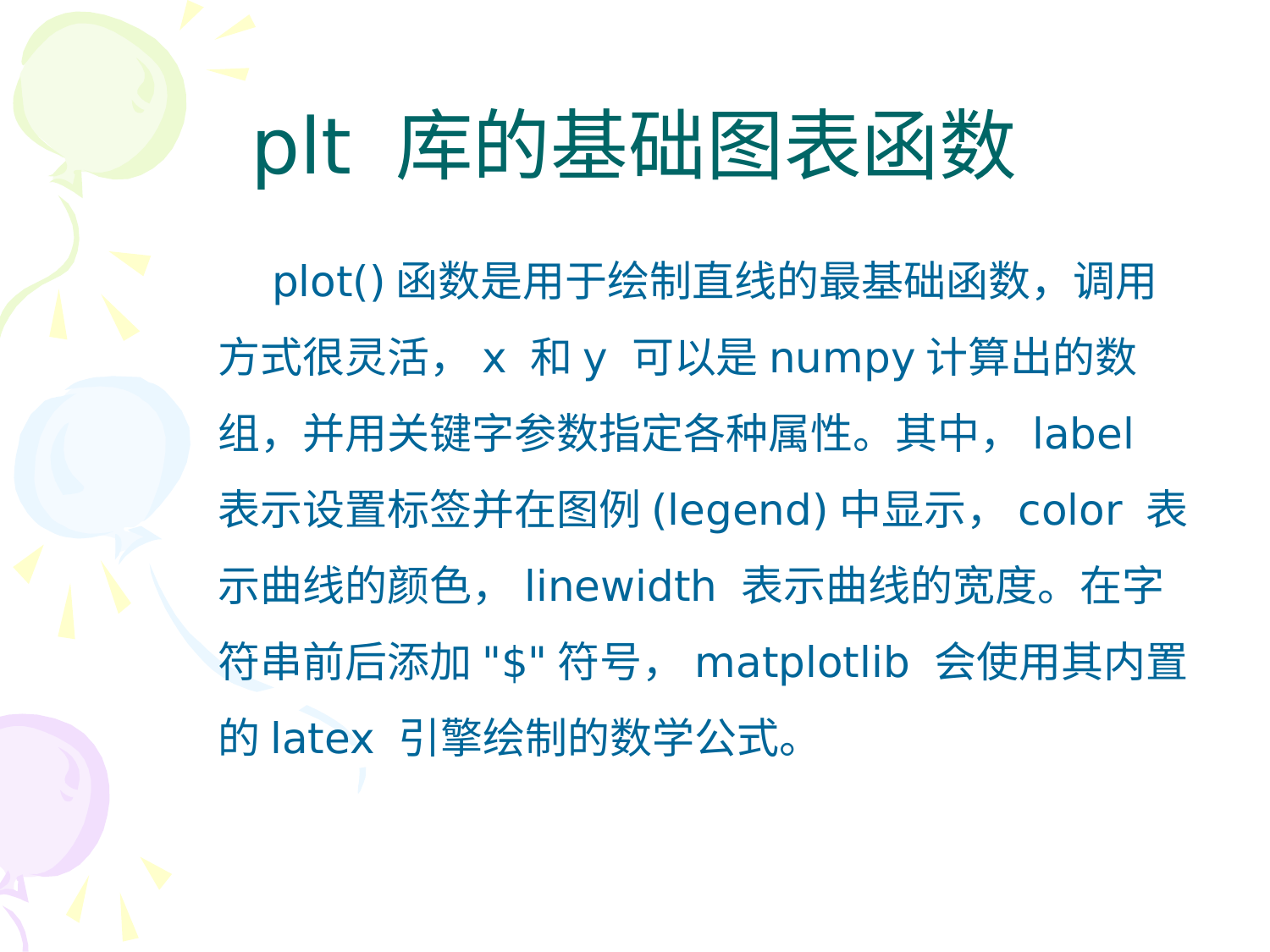

# plt 库的基础图表函数
    plot()函数是用于绘制直线的最基础函数，调用方式很灵活，x 和y 可以是numpy计算出的数组，并用关键字参数指定各种属性。其中，label 表示设置标签并在图例(legend)中显示，color 表示曲线的颜色，linewidth 表示曲线的宽度。在字符串前后添加"$"符号，matplotlib 会使用其内置的latex 引擎绘制的数学公式。